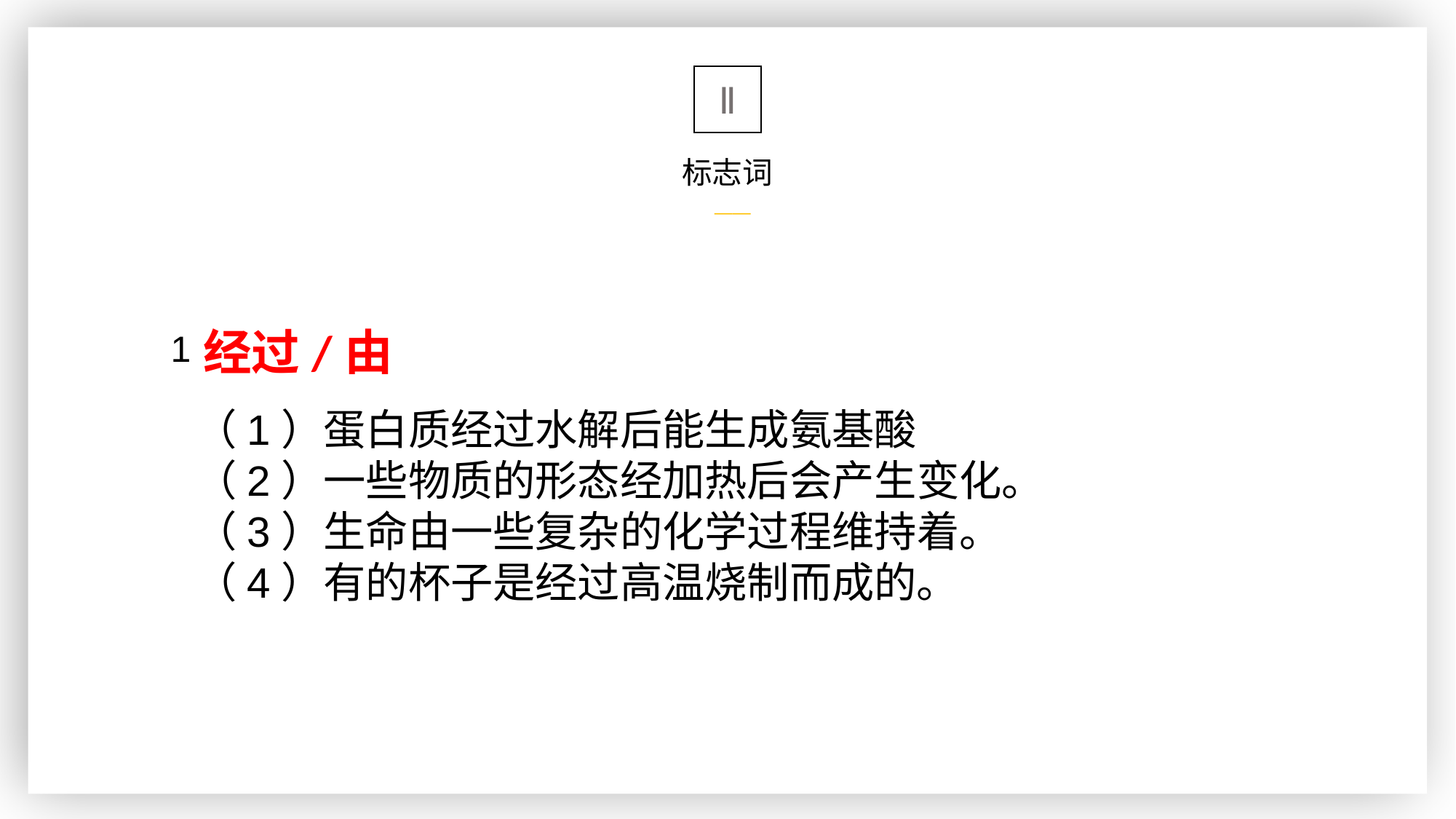

(1)除了恒星之外，还有一种形状像天空中的云雾一样的天体称为星云。
(2)夏天的太阳像火球一样炙热。(1)除了恒星之外，还有一种形状像天空中的云雾一样的天体称为星云。
(2)夏天的太阳像火球一样炙热。

Ⅱ
标志词
  ——
经过/由
1
（1）蛋白质经过水解后能生成氨基酸
（2）一些物质的形态经加热后会产生变化。
（3）生命由一些复杂的化学过程维持着。
（4）有的杯子是经过高温烧制而成的。